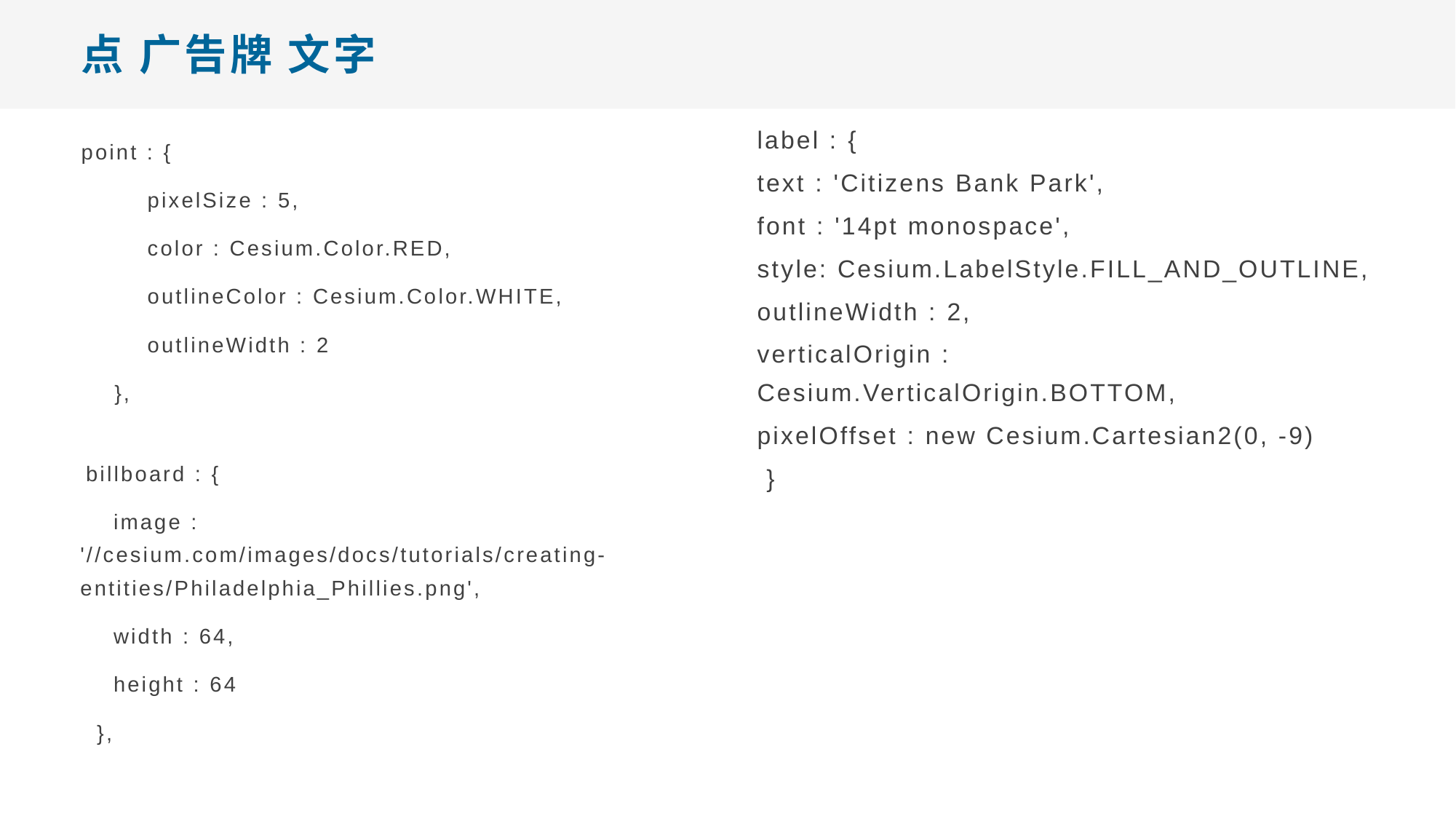

# 点 广告牌 文字
label : {
text : 'Citizens Bank Park',
font : '14pt monospace',
style: Cesium.LabelStyle.FILL_AND_OUTLINE,
outlineWidth : 2,
verticalOrigin : Cesium.VerticalOrigin.BOTTOM,
pixelOffset : new Cesium.Cartesian2(0, -9)
 }

point : {
        pixelSize : 5,
        color : Cesium.Color.RED,
        outlineColor : Cesium.Color.WHITE,
        outlineWidth : 2
    },

 billboard : {
    image : '//cesium.com/images/docs/tutorials/creating-entities/Philadelphia_Phillies.png',
    width : 64,
    height : 64
  },